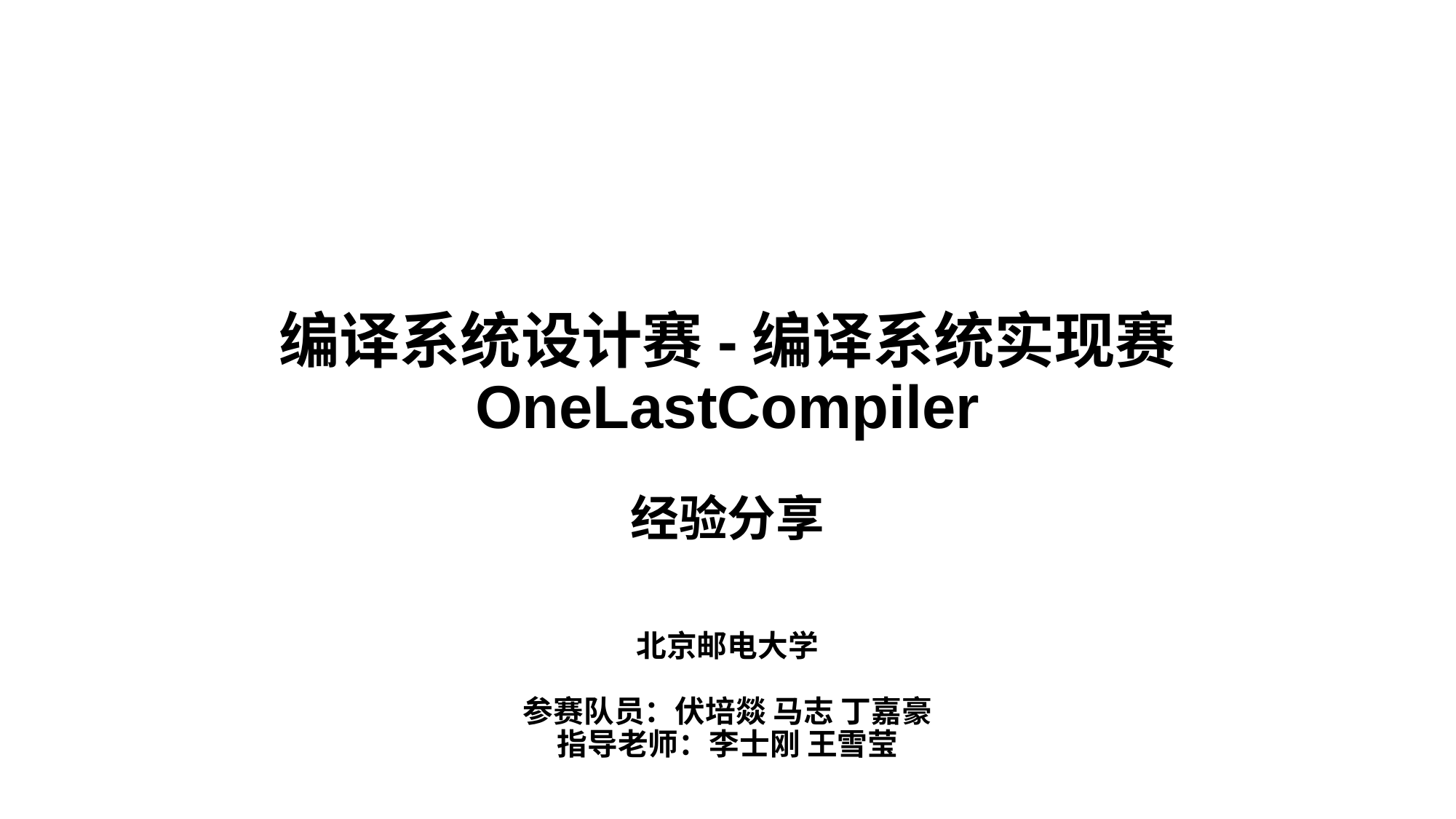

# 编译系统设计赛-编译系统实现赛 OneLastCompiler 经验分享
北京邮电大学

参赛队员：伏培燚 马志 丁嘉豪
指导老师：李士刚 王雪莹